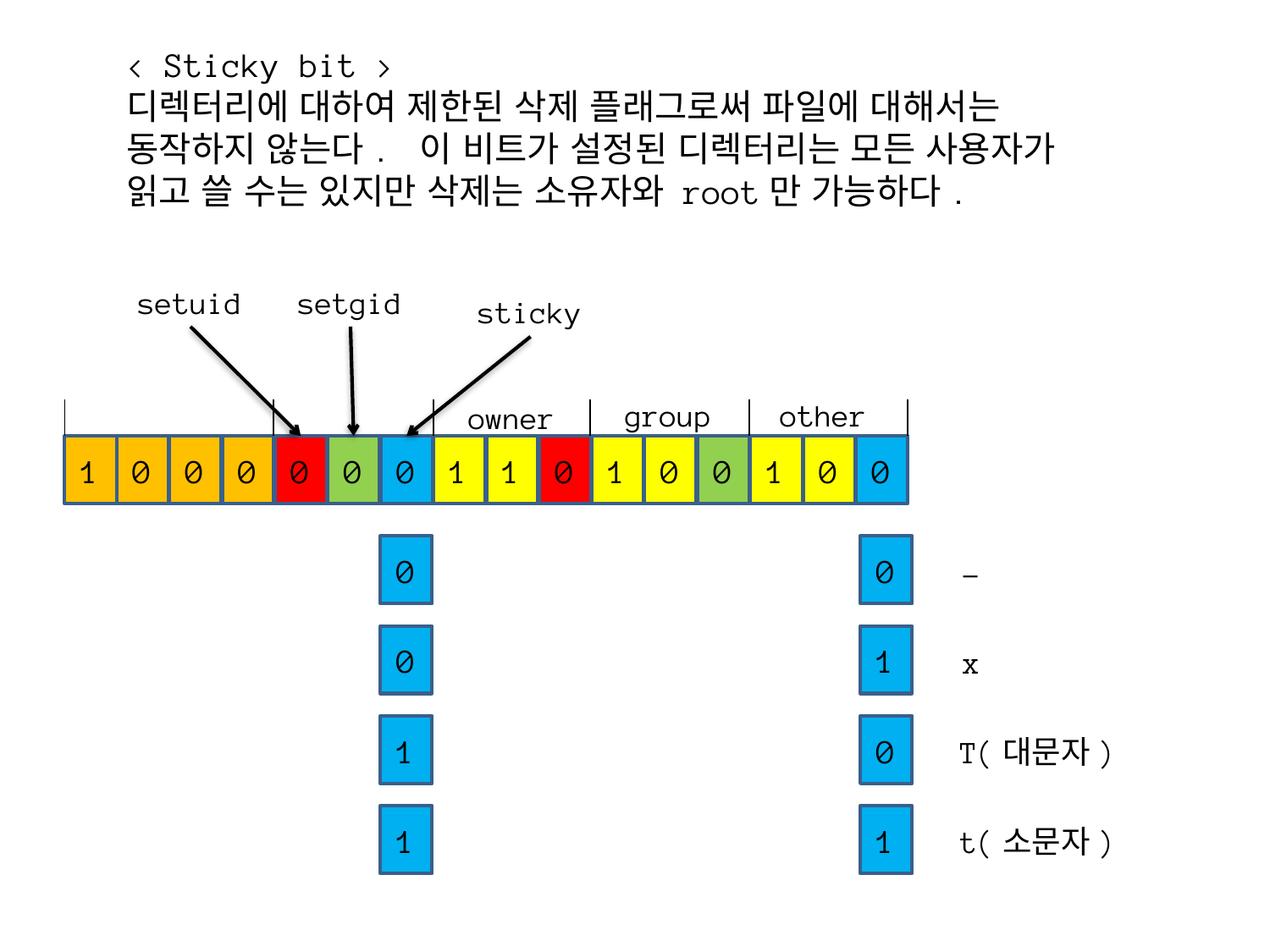

< Sticky bit >
디렉터리에 대하여 제한된 삭제 플래그로써 파일에 대해서는
동작하지 않는다. 이 비트가 설정된 디렉터리는 모든 사용자가
읽고 쓸 수는 있지만 삭제는 소유자와 root만 가능하다.
setuid
setgid
sticky
group
other
owner
1
0
0
0
0
0
0
1
1
0
1
0
0
1
0
0
0
0
-
0
1
x
1
0
T(대문자)
1
1
t(소문자)